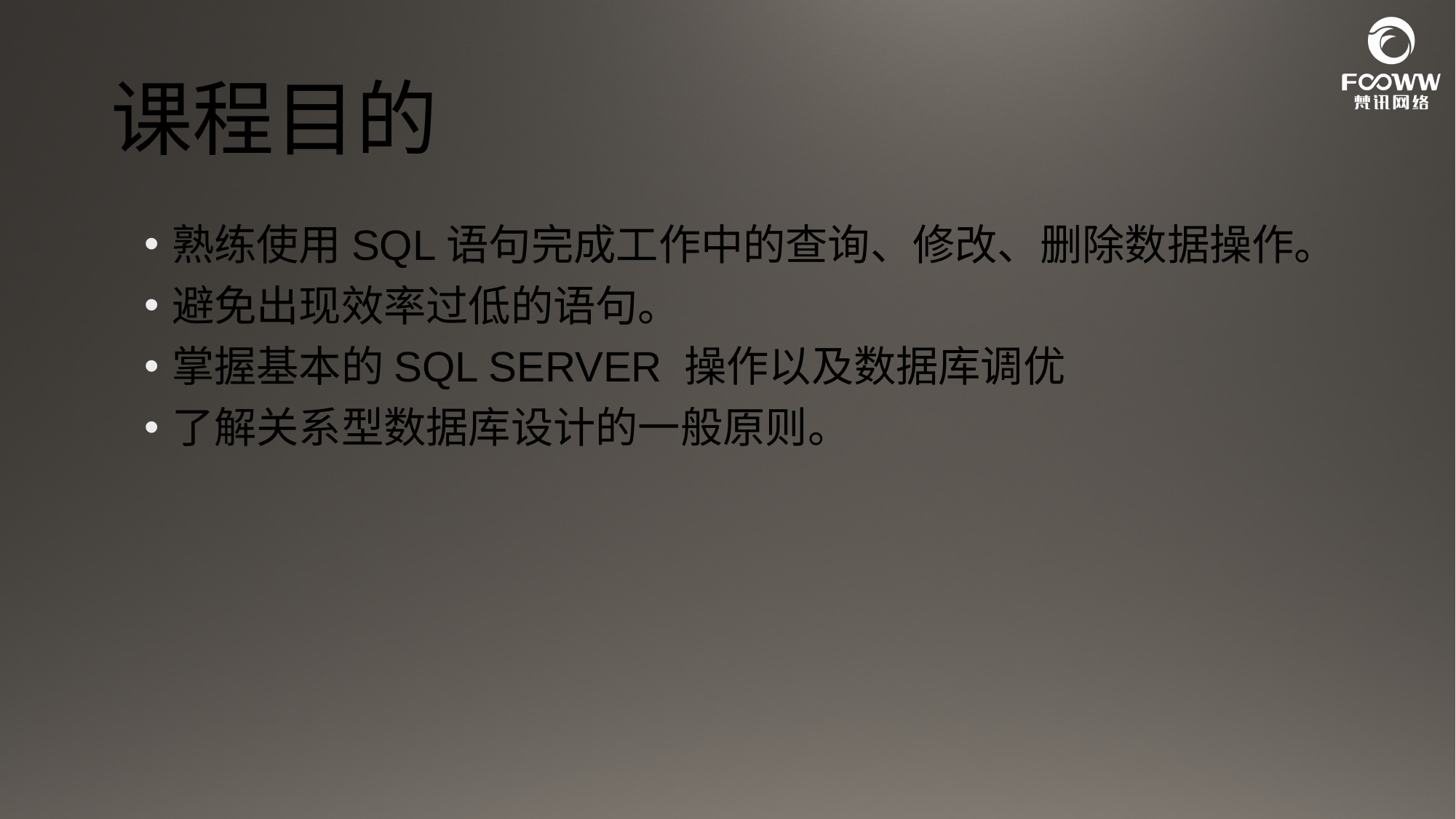

# 课程目的
熟练使用SQL语句完成工作中的查询、修改、删除数据操作。
避免出现效率过低的语句。
掌握基本的SQL SERVER 操作以及数据库调优
了解关系型数据库设计的一般原则。